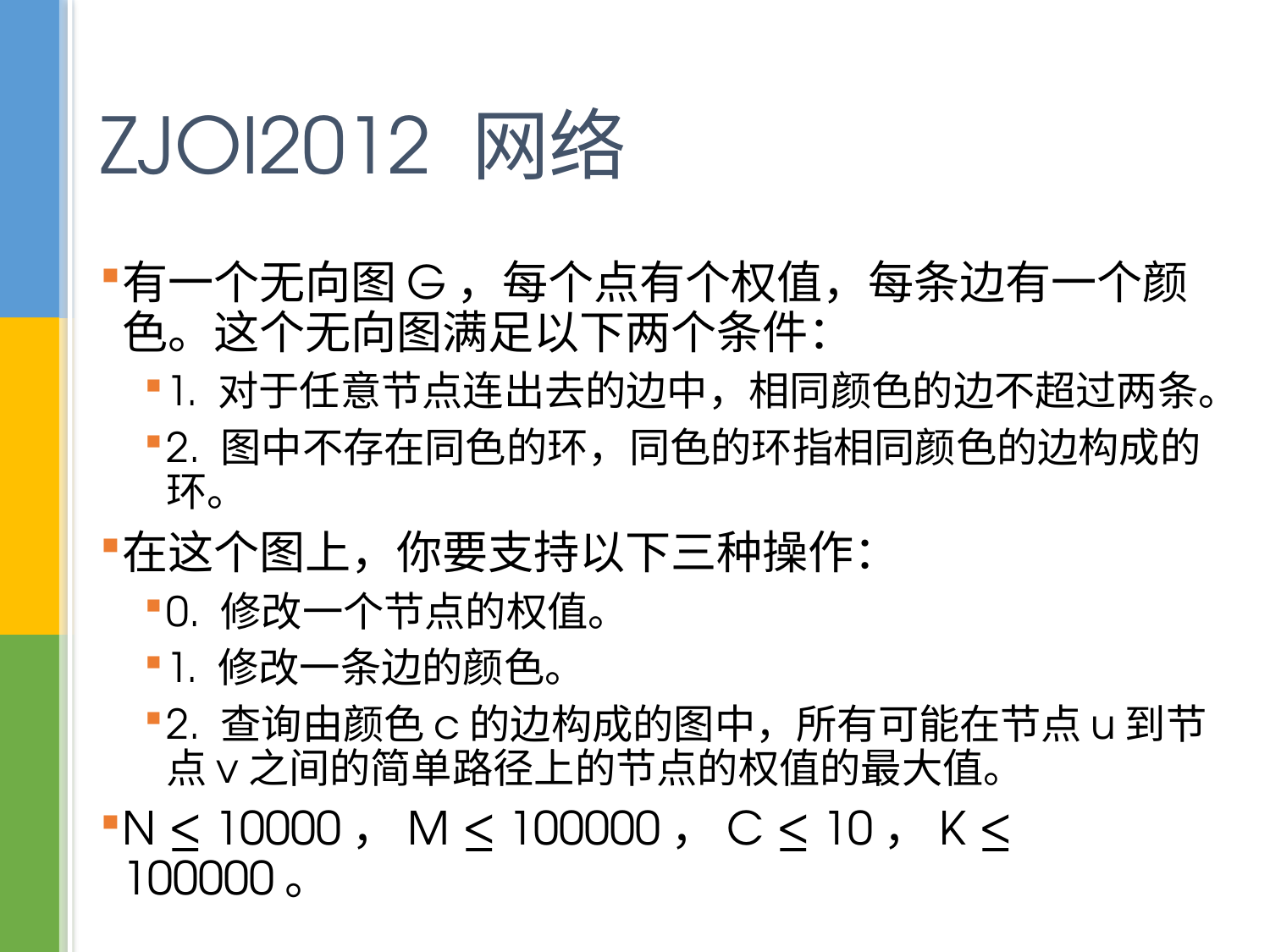

# ZJOI2012 网络
有一个无向图G，每个点有个权值，每条边有一个颜色。这个无向图满足以下两个条件：
1. 对于任意节点连出去的边中，相同颜色的边不超过两条。
2. 图中不存在同色的环，同色的环指相同颜色的边构成的环。
在这个图上，你要支持以下三种操作：
0. 修改一个节点的权值。
1. 修改一条边的颜色。
2. 查询由颜色c的边构成的图中，所有可能在节点u到节点v之间的简单路径上的节点的权值的最大值。
N ≤ 10000，M ≤ 100000，C ≤ 10，K ≤ 100000。